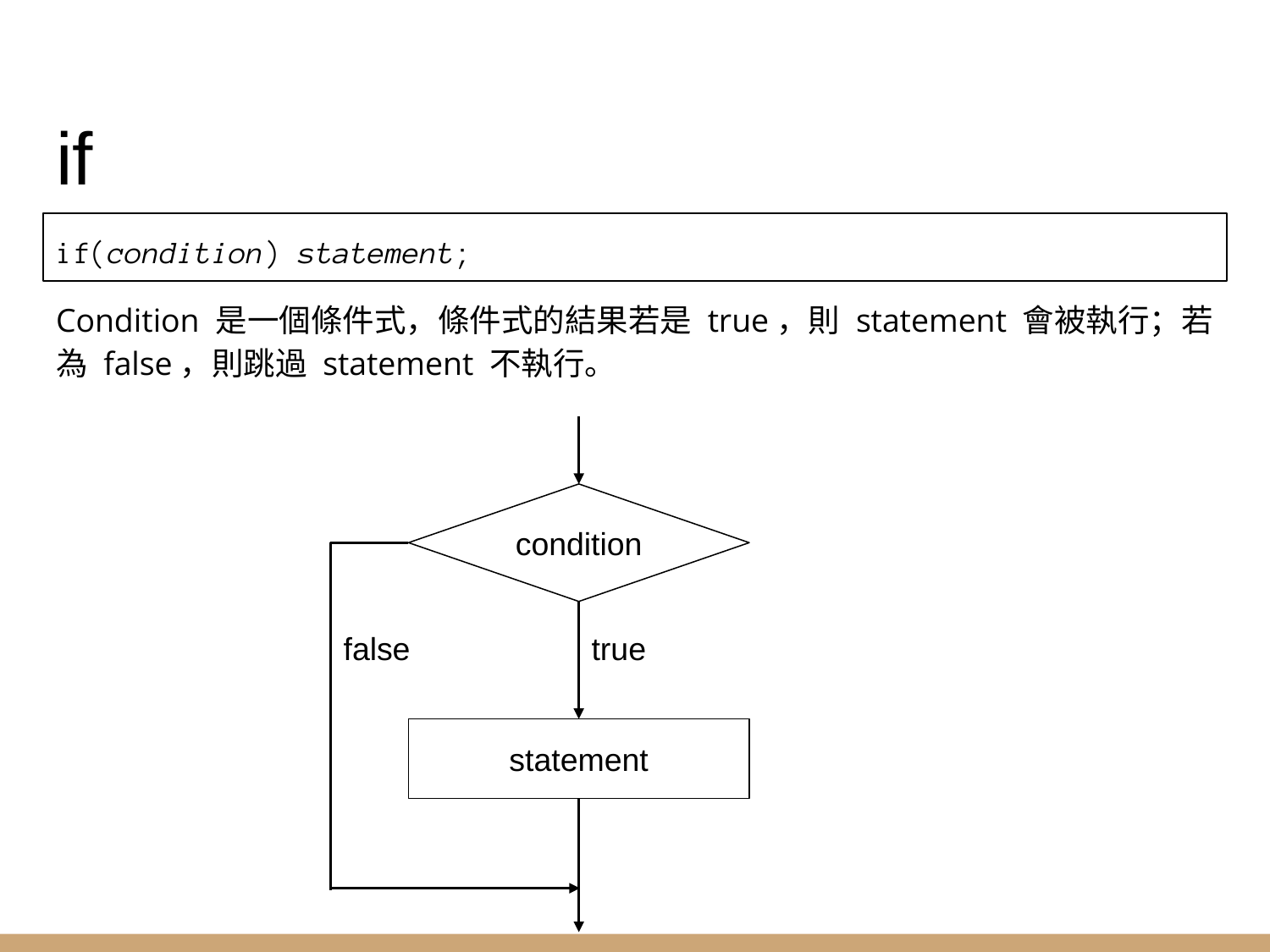

# if
if(condition) statement;
Condition 是一個條件式，條件式的結果若是 true，則 statement 會被執行；若為 false，則跳過 statement 不執行。

condition
false
true
statement